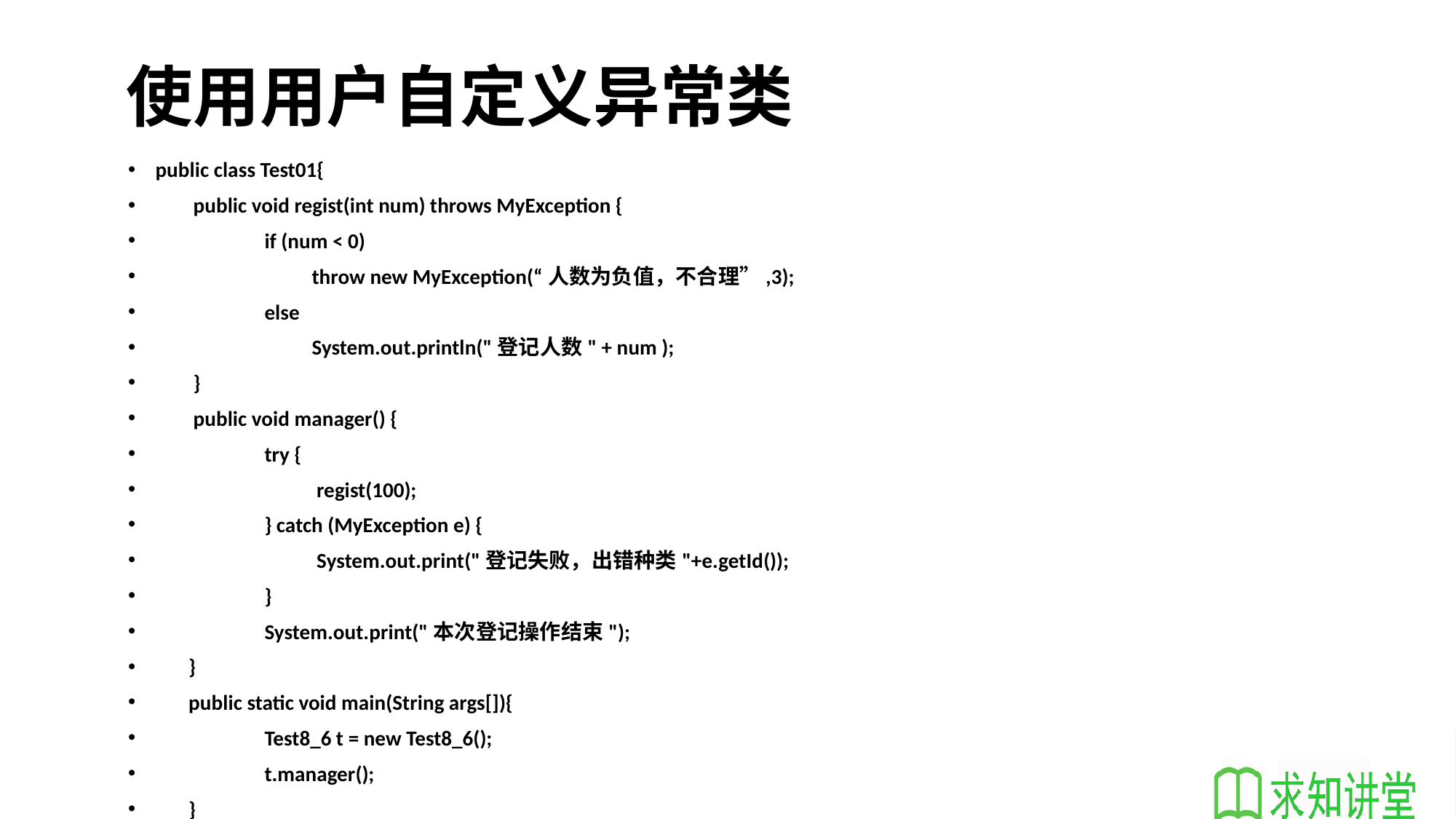

# 使用用户自定义异常类
public class Test01{
        public void regist(int num) throws MyException {
 	if (num < 0)
 	          throw new MyException(“人数为负值，不合理”,3);
	else
	          System.out.println("登记人数" + num );
        }
        public void manager() {
 	try {
	           regist(100);
 	} catch (MyException e) {
 	           System.out.print("登记失败，出错种类"+e.getId());
	}
	System.out.print("本次登记操作结束");
       }
       public static void main(String args[]){
	Test8_6 t = new Test8_6();
	t.manager();
       }
}